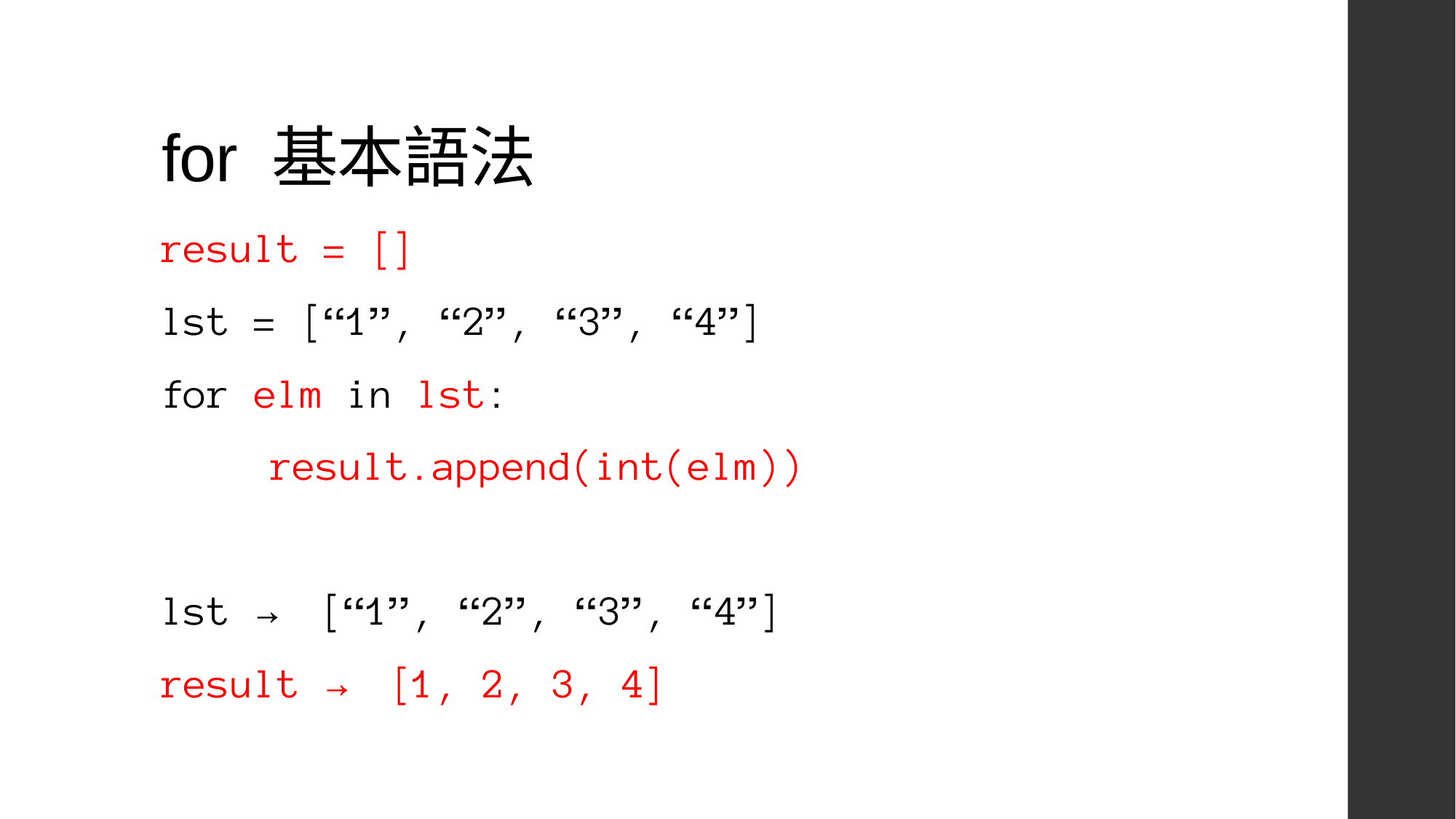

# for 基本語法
result = []
lst = [“1”, “2”, “3”, “4”]
for elm in lst:
	result.append(int(elm))

lst → [“1”, “2”, “3”, “4”]
result → [1, 2, 3, 4]